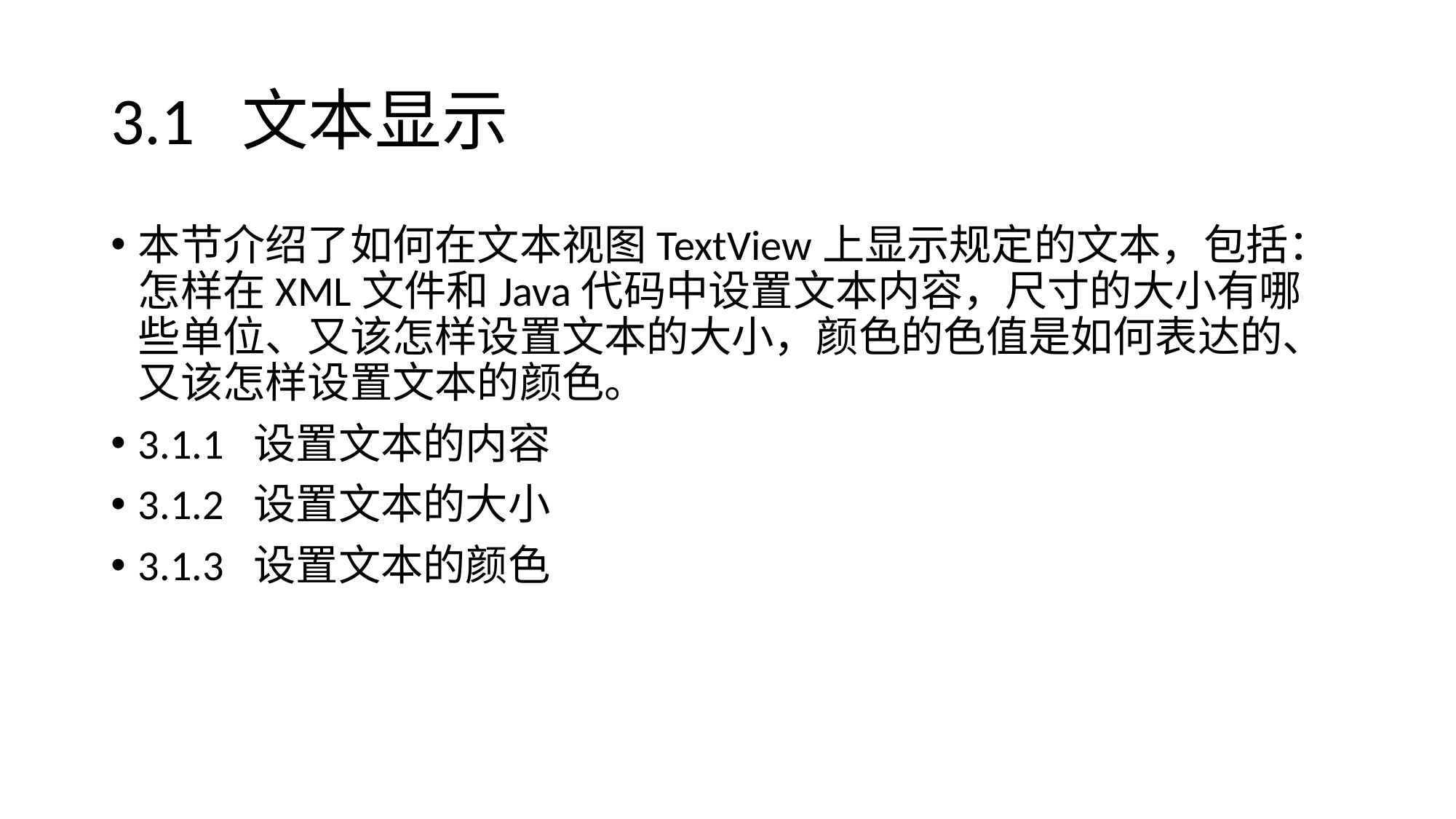

# 3.1  文本显示
本节介绍了如何在文本视图TextView上显示规定的文本，包括：怎样在XML文件和Java代码中设置文本内容，尺寸的大小有哪些单位、又该怎样设置文本的大小，颜色的色值是如何表达的、又该怎样设置文本的颜色。
3.1.1  设置文本的内容
3.1.2  设置文本的大小
3.1.3  设置文本的颜色